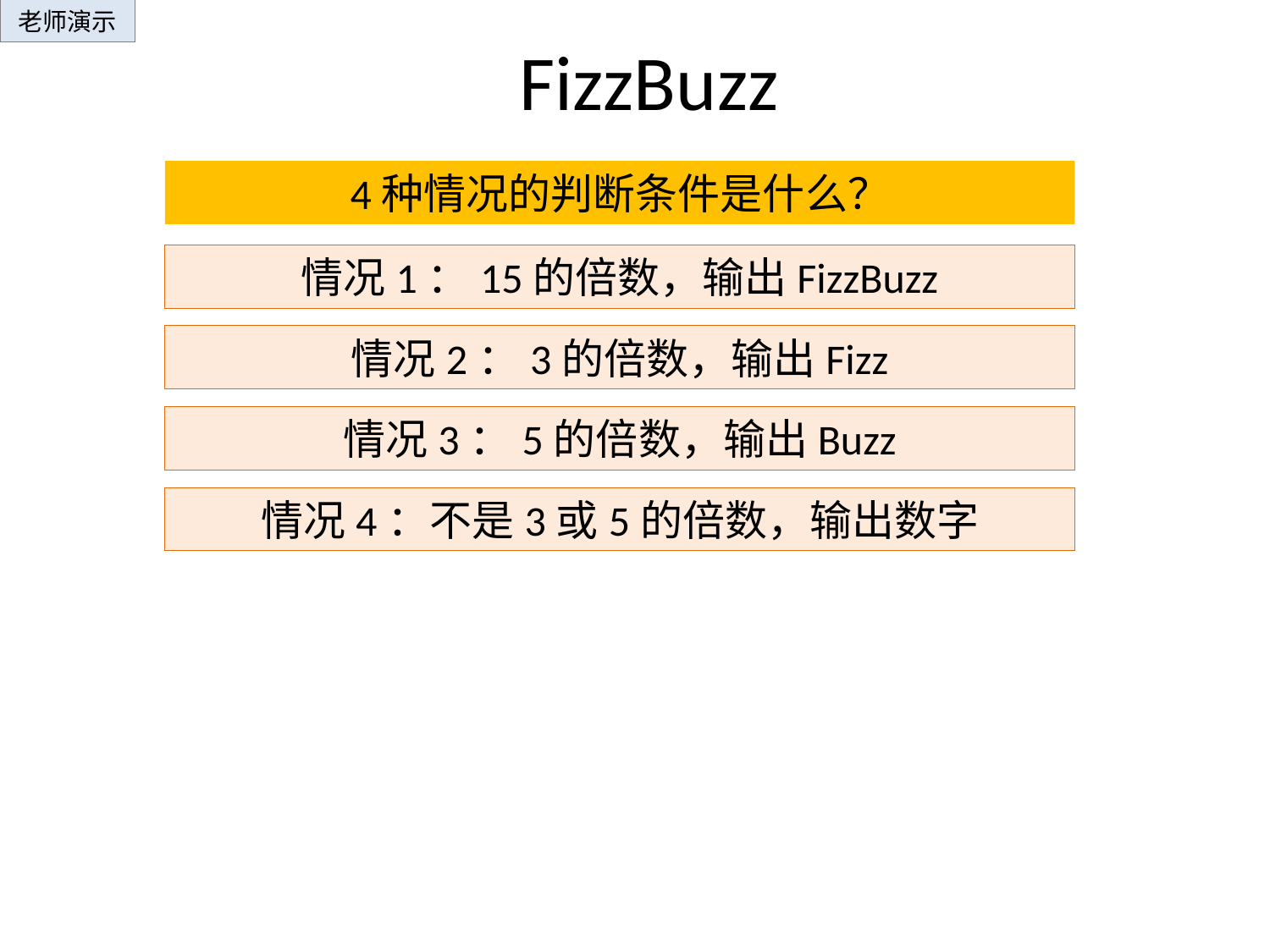

# FizzBuzz
老师演示
耗时约
5分钟
4种情况的判断条件是什么？
情况1：15的倍数，输出FizzBuzz
情况2：3的倍数，输出Fizz
情况3：5的倍数，输出Buzz
情况4：不是3或5的倍数，输出数字